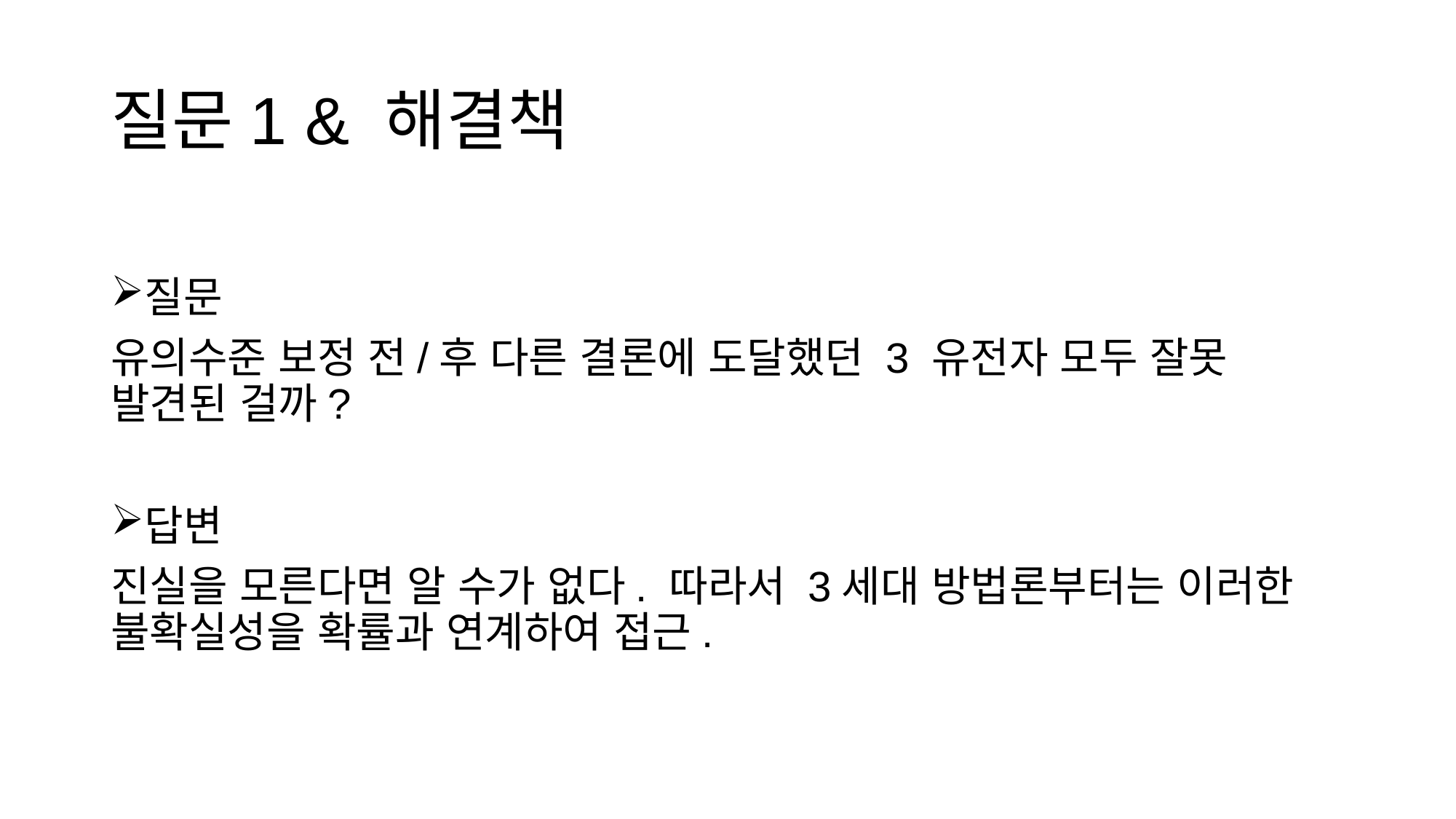

# 질문1 & 해결책
질문
유의수준 보정 전/후 다른 결론에 도달했던 3 유전자 모두 잘못 발견된 걸까?

답변
진실을 모른다면 알 수가 없다. 따라서 3세대 방법론부터는 이러한 불확실성을 확률과 연계하여 접근.